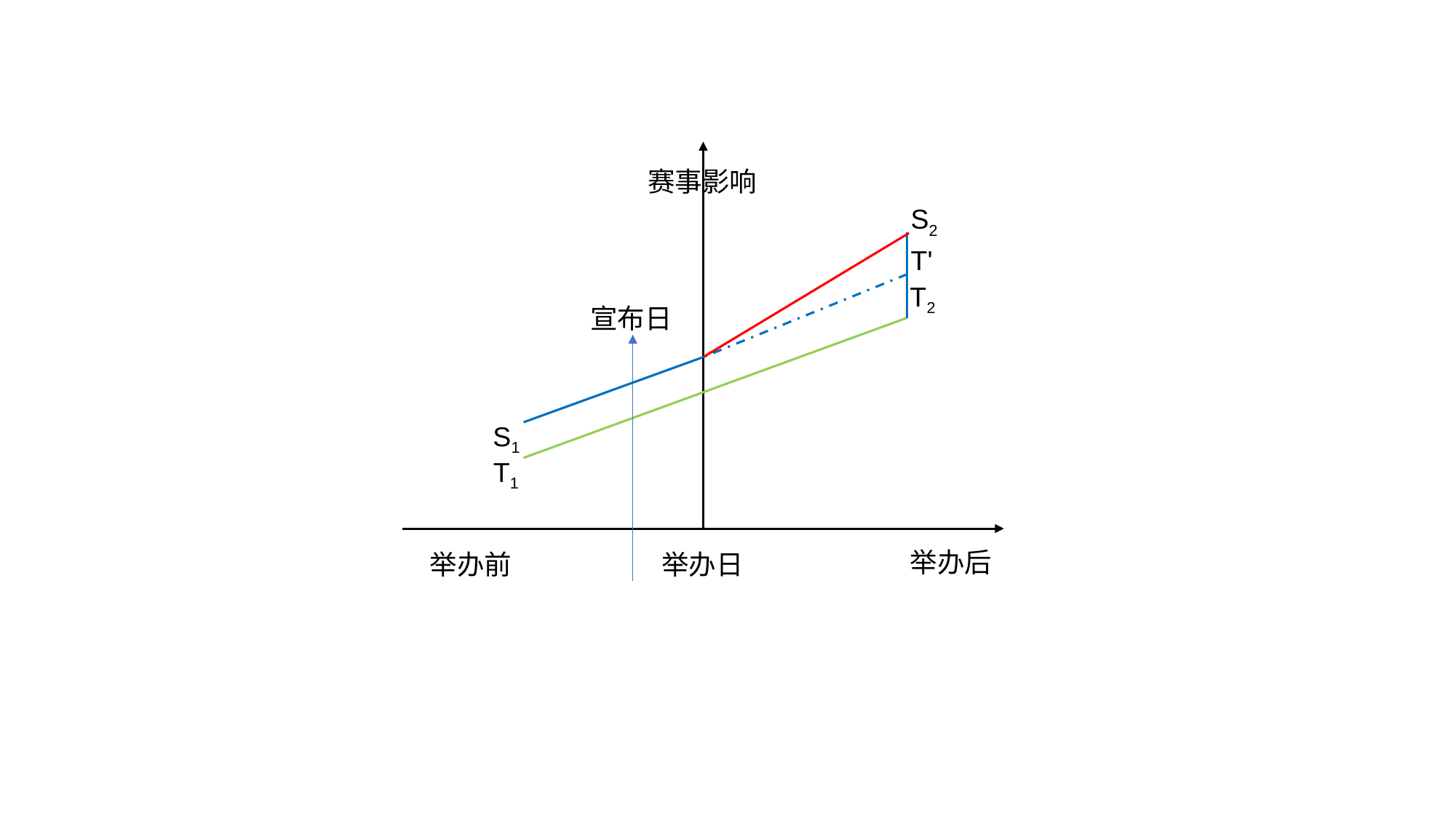

赛事影响
S2
T'
T2
宣布日
S1
T1
举办后
举办日
举办前